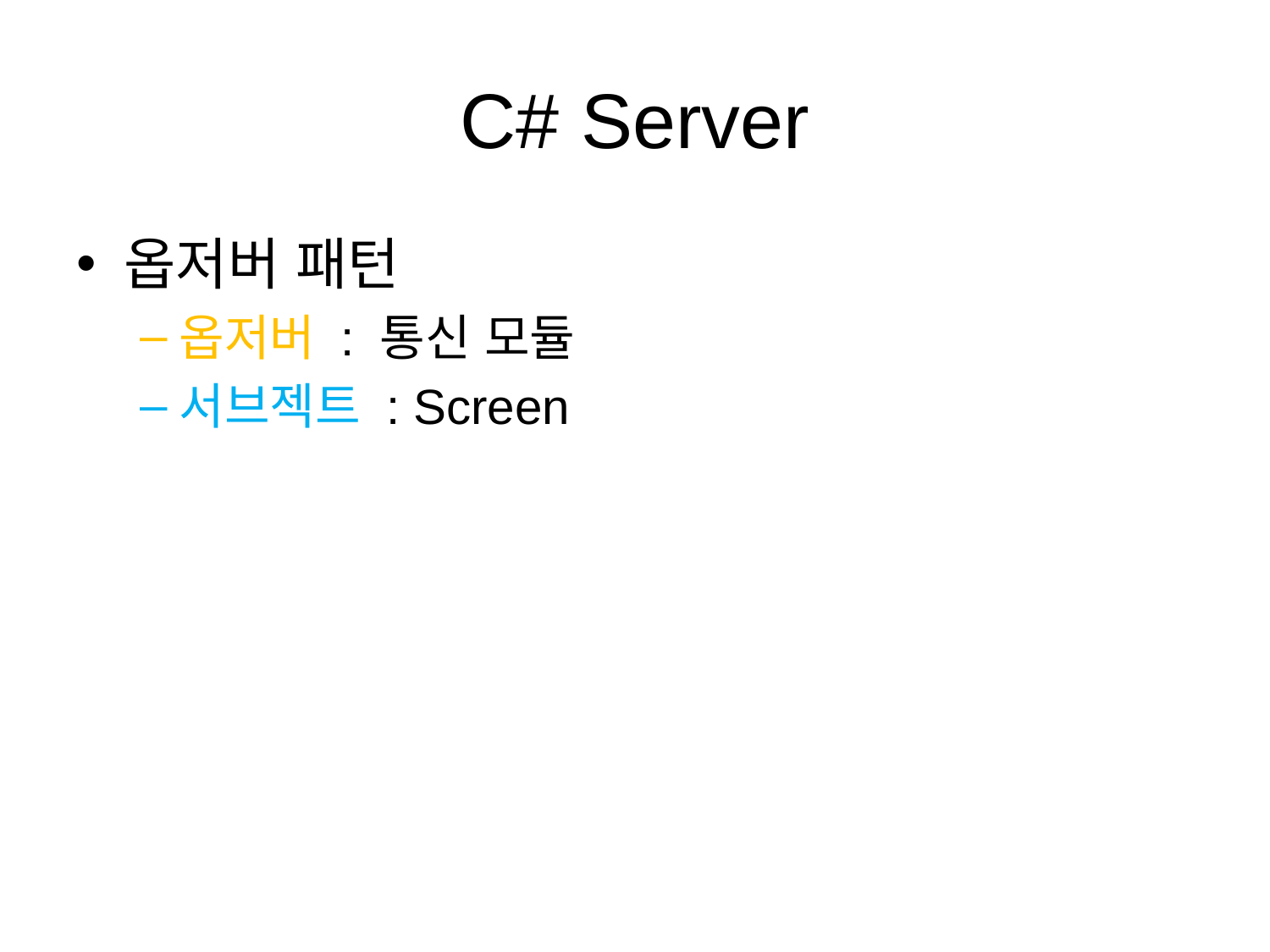

# C# Server
옵저버 패턴
옵저버 : 통신 모듈
서브젝트 : Screen